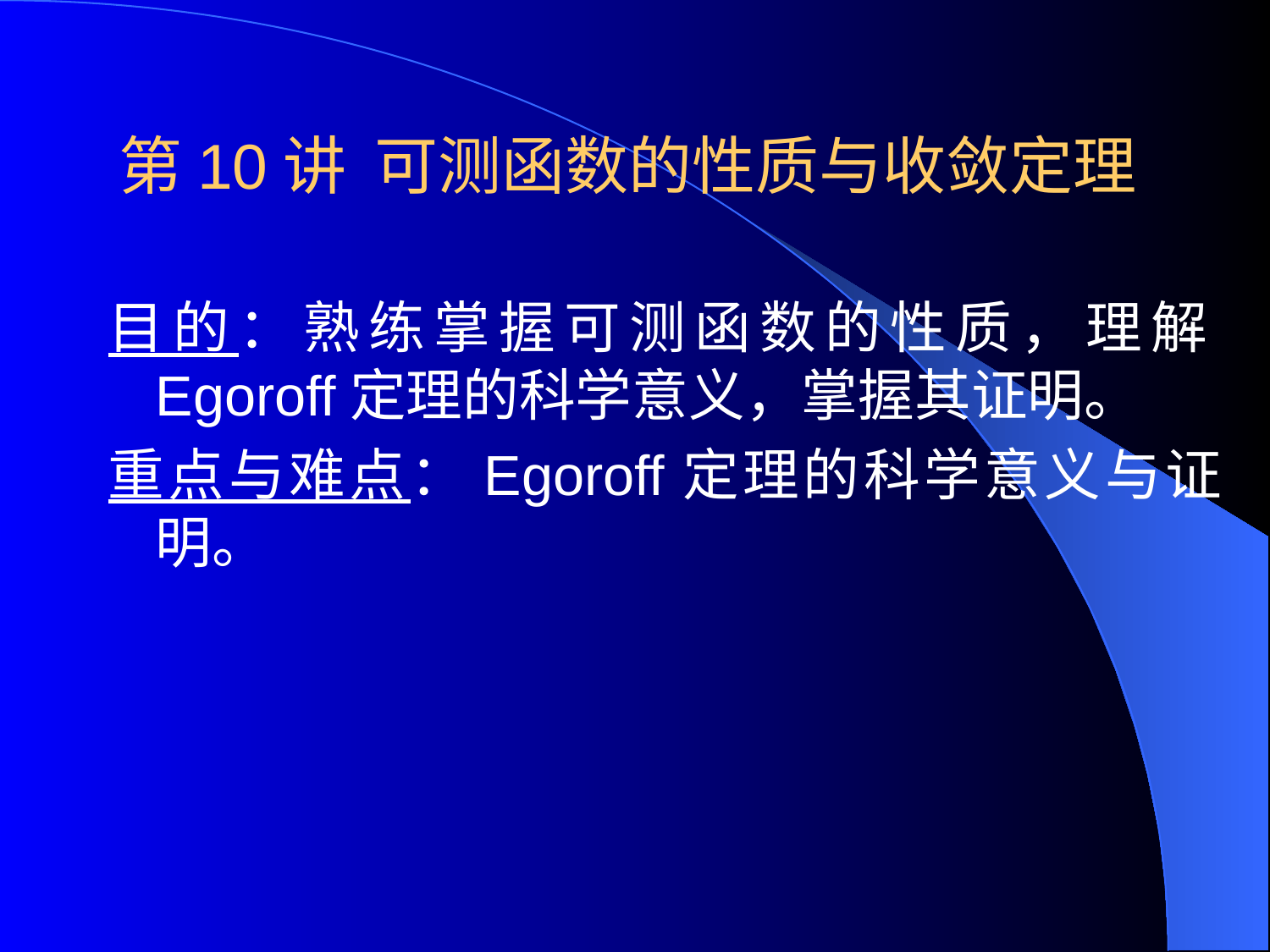

# 第10讲  可测函数的性质与收敛定理
目的：熟练掌握可测函数的性质，理解Egoroff定理的科学意义，掌握其证明。
重点与难点：Egoroff定理的科学意义与证明。